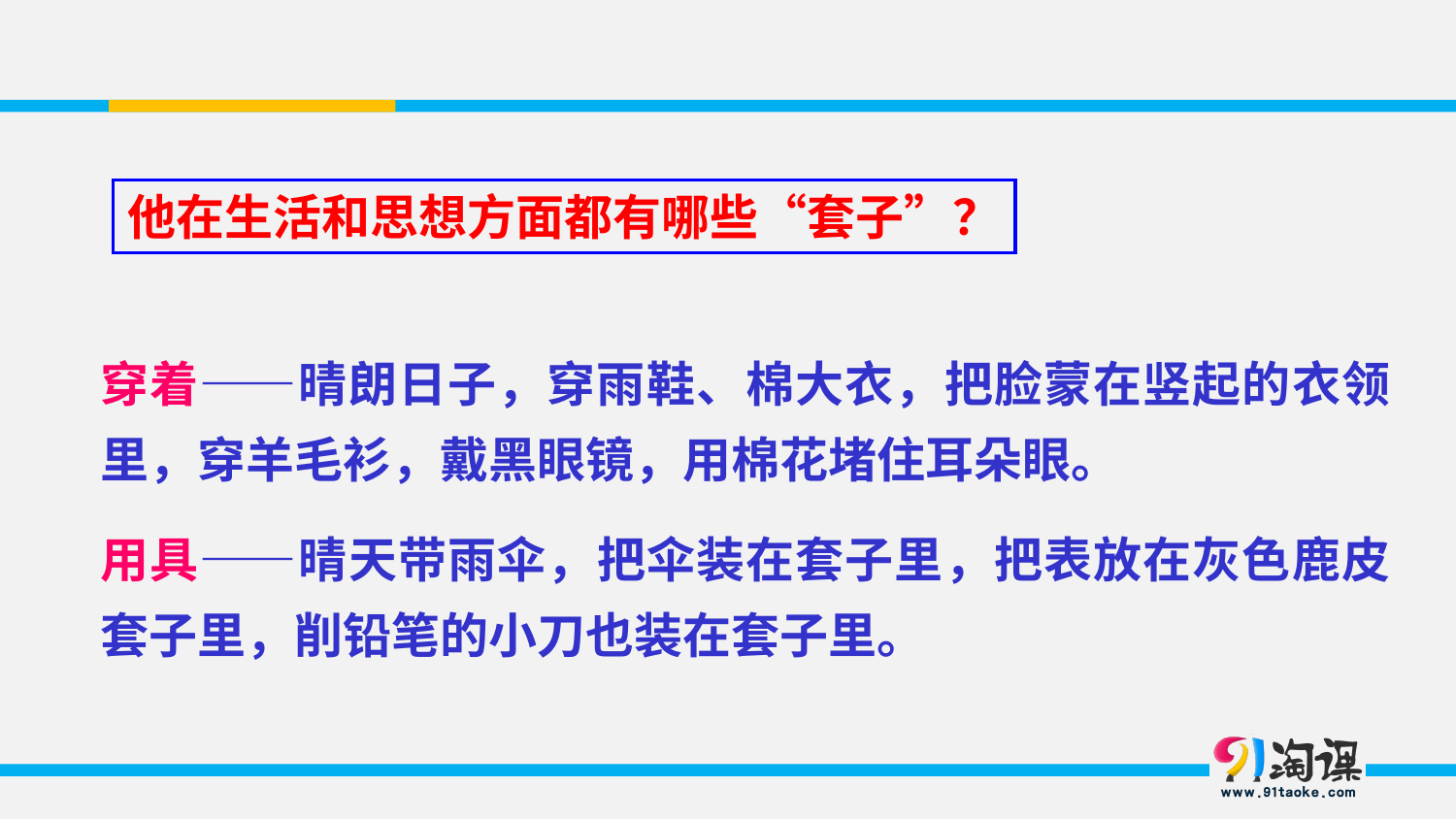

他在生活和思想方面都有哪些“套子”？
穿着——晴朗日子，穿雨鞋、棉大衣，把脸蒙在竖起的衣领里，穿羊毛衫，戴黑眼镜，用棉花堵住耳朵眼。
用具——晴天带雨伞，把伞装在套子里，把表放在灰色鹿皮套子里，削铅笔的小刀也装在套子里。